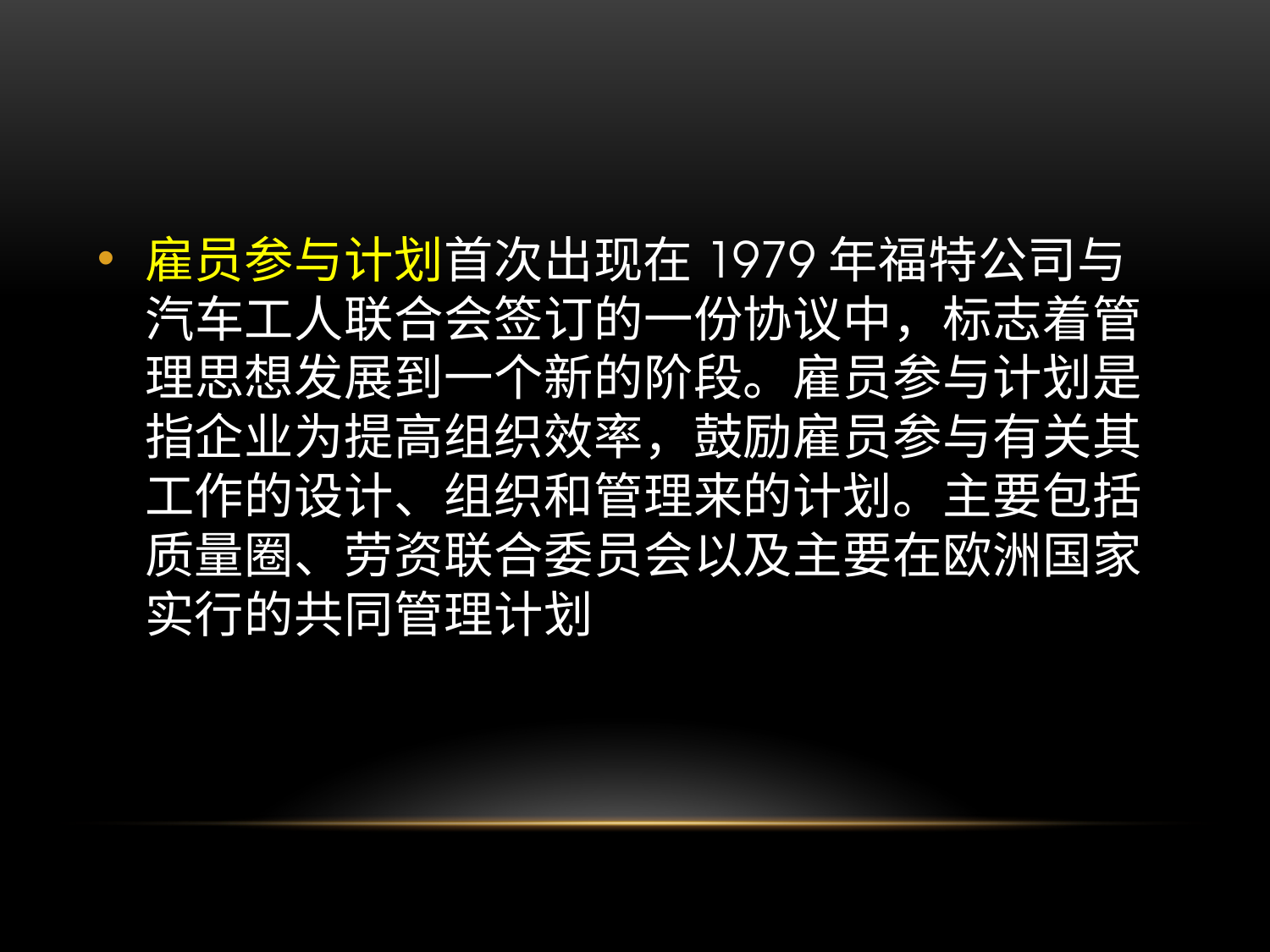

雇员参与计划首次出现在1979年福特公司与汽车工人联合会签订的一份协议中，标志着管理思想发展到一个新的阶段。雇员参与计划是指企业为提高组织效率，鼓励雇员参与有关其工作的设计、组织和管理来的计划。主要包括质量圈、劳资联合委员会以及主要在欧洲国家实行的共同管理计划